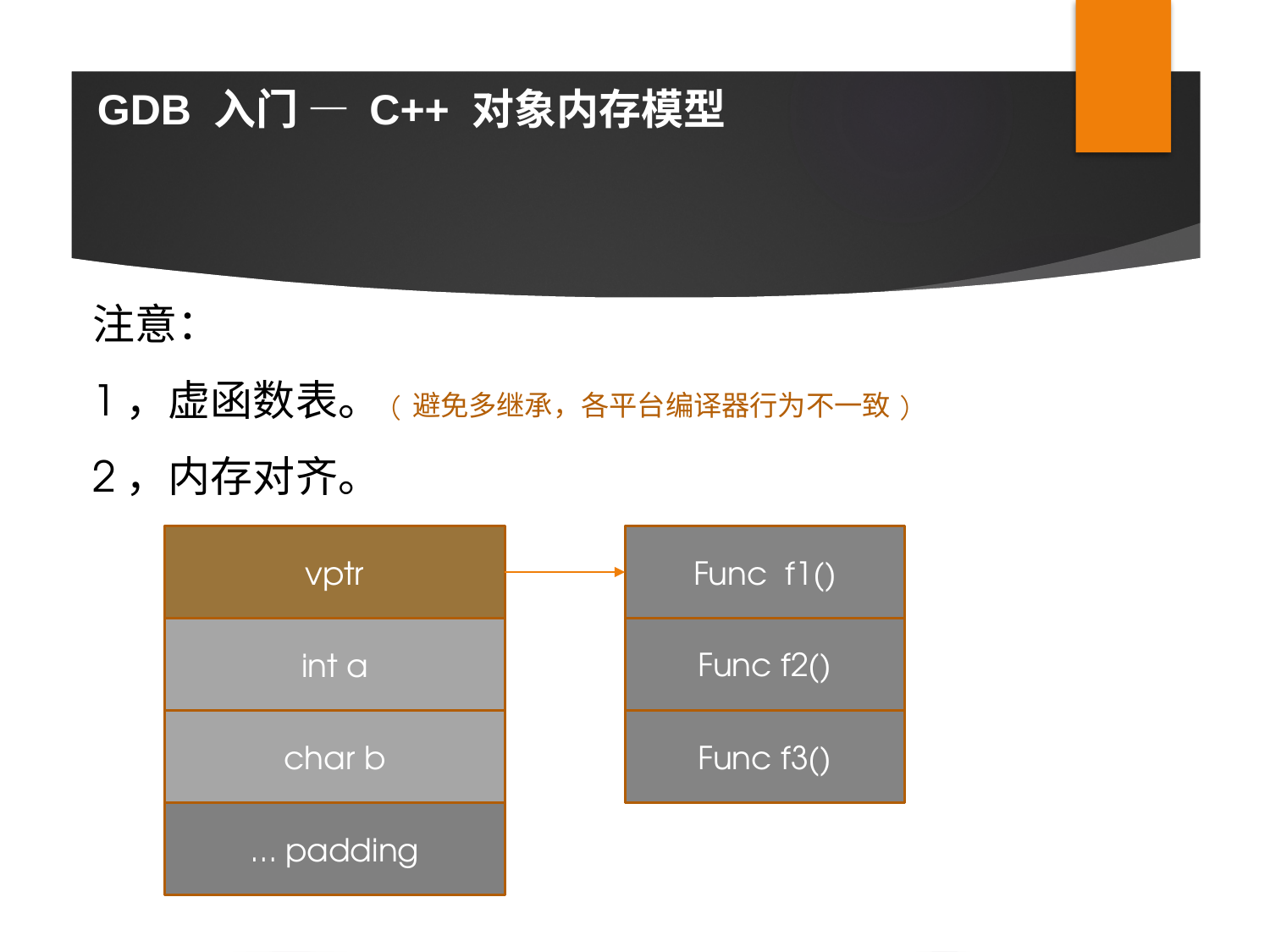

GDB 入门 — C++ 对象内存模型
注意：
1，虚函数表。(避免多继承，各平台编译器行为不一致)
2，内存对齐。

vptr

Func  f1()
Func f2()
int a
char b
Func f3()
… padding